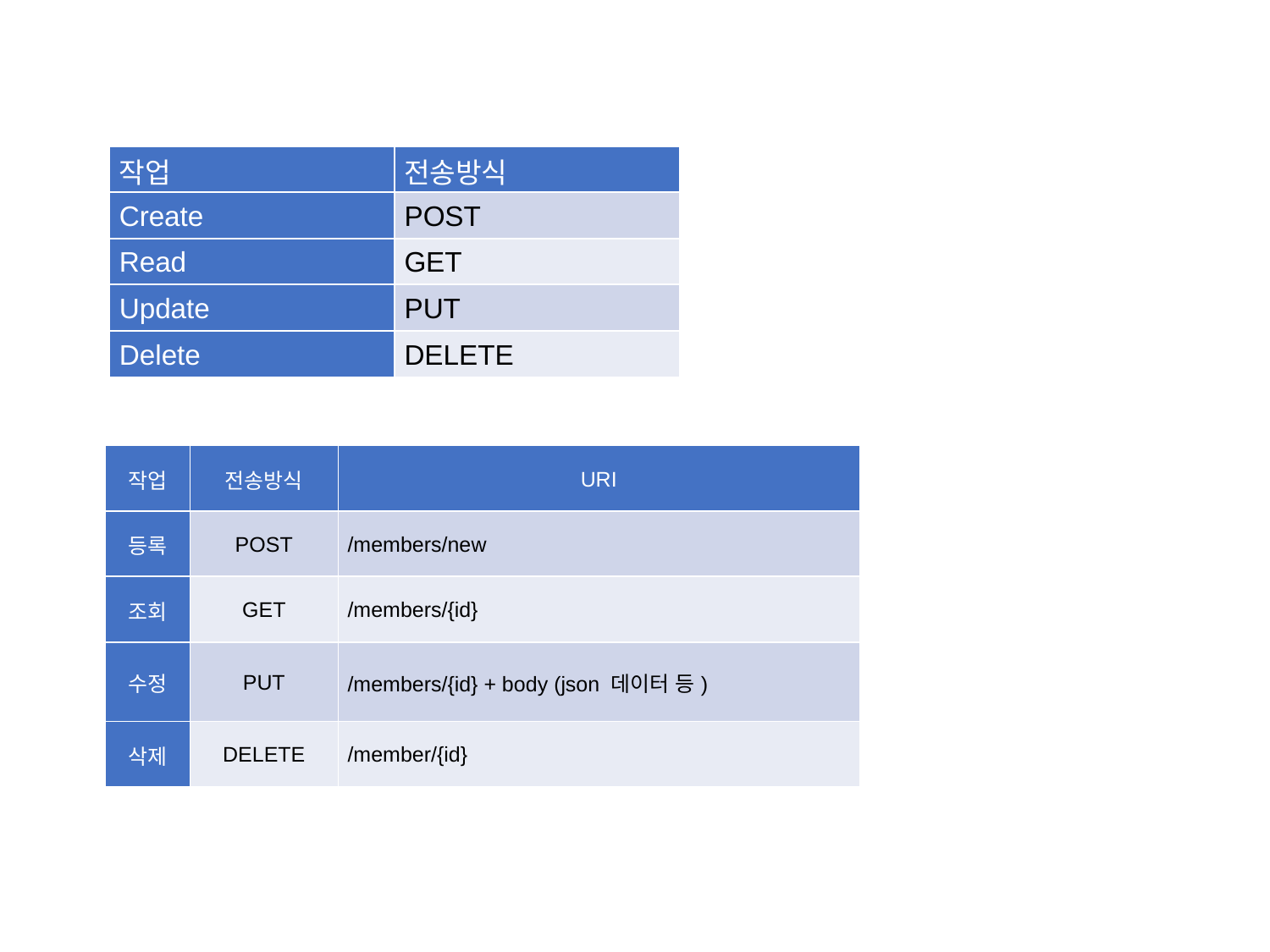

| 작업 | 전송방식 |
| --- | --- |
| Create | POST |
| Read | GET |
| Update | PUT |
| Delete | DELETE |
| 작업 | 전송방식 | URI |
| --- | --- | --- |
| 등록 | POST | /members/new |
| 조회 | GET | /members/{id} |
| 수정 | PUT | /members/{id} + body (json 데이터 등) |
| 삭제 | DELETE | /member/{id} |